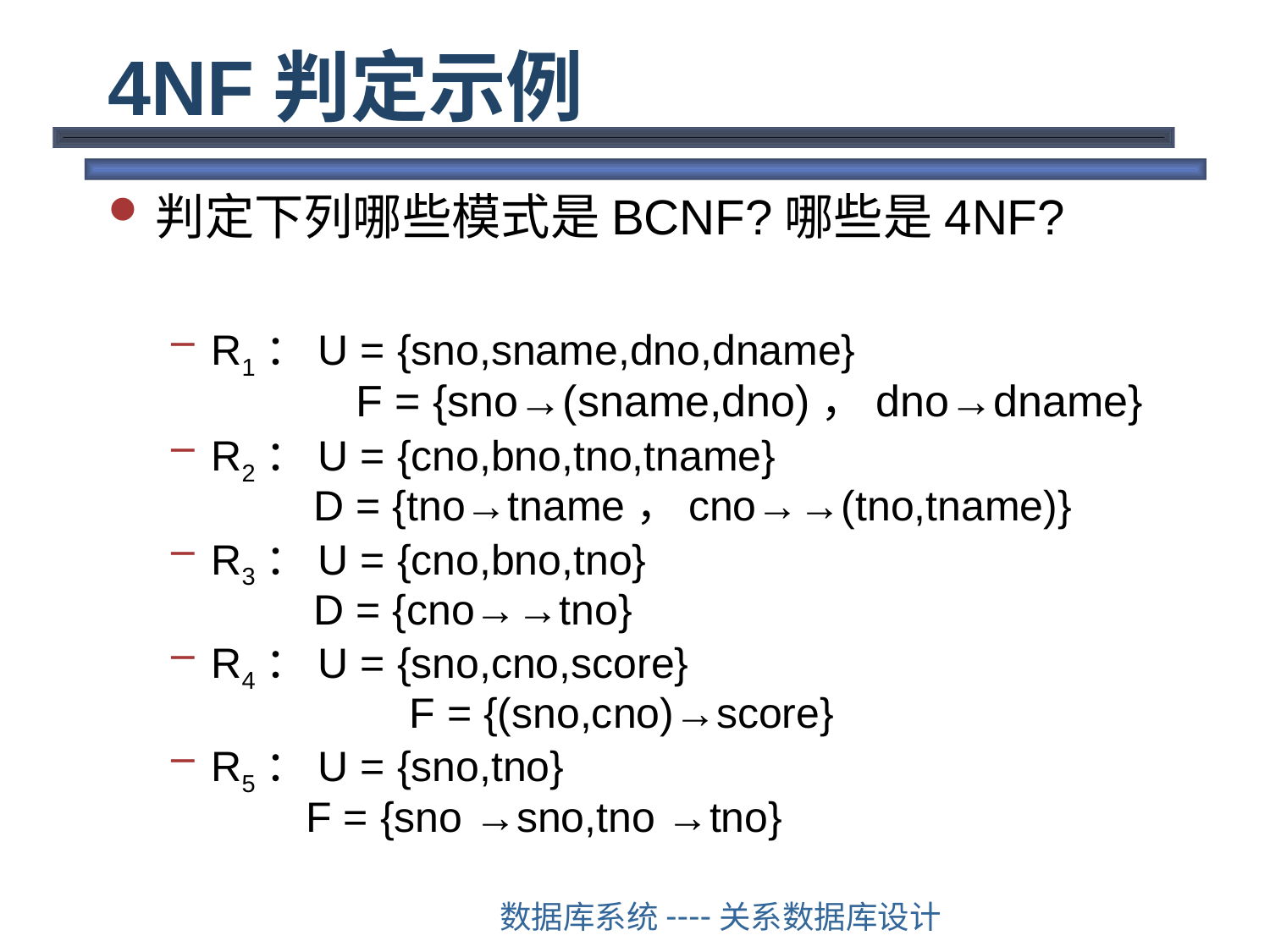

# 4NF判定示例
判定下列哪些模式是BCNF?哪些是4NF?

R1：U = {sno,sname,dno,dname}
     	      F = {sno→(sname,dno)，dno→dname}
R2：U = {cno,bno,tno,tname}
            D = {tno→tname，cno→→(tno,tname)}
R3：U = {cno,bno,tno}
            D = {cno→→tno}
R4：U = {sno,cno,score}
		      F = {(sno,cno)→score}
R5：U = {sno,tno}
	        F = {sno →sno,tno →tno}
数据库系统----关系数据库设计